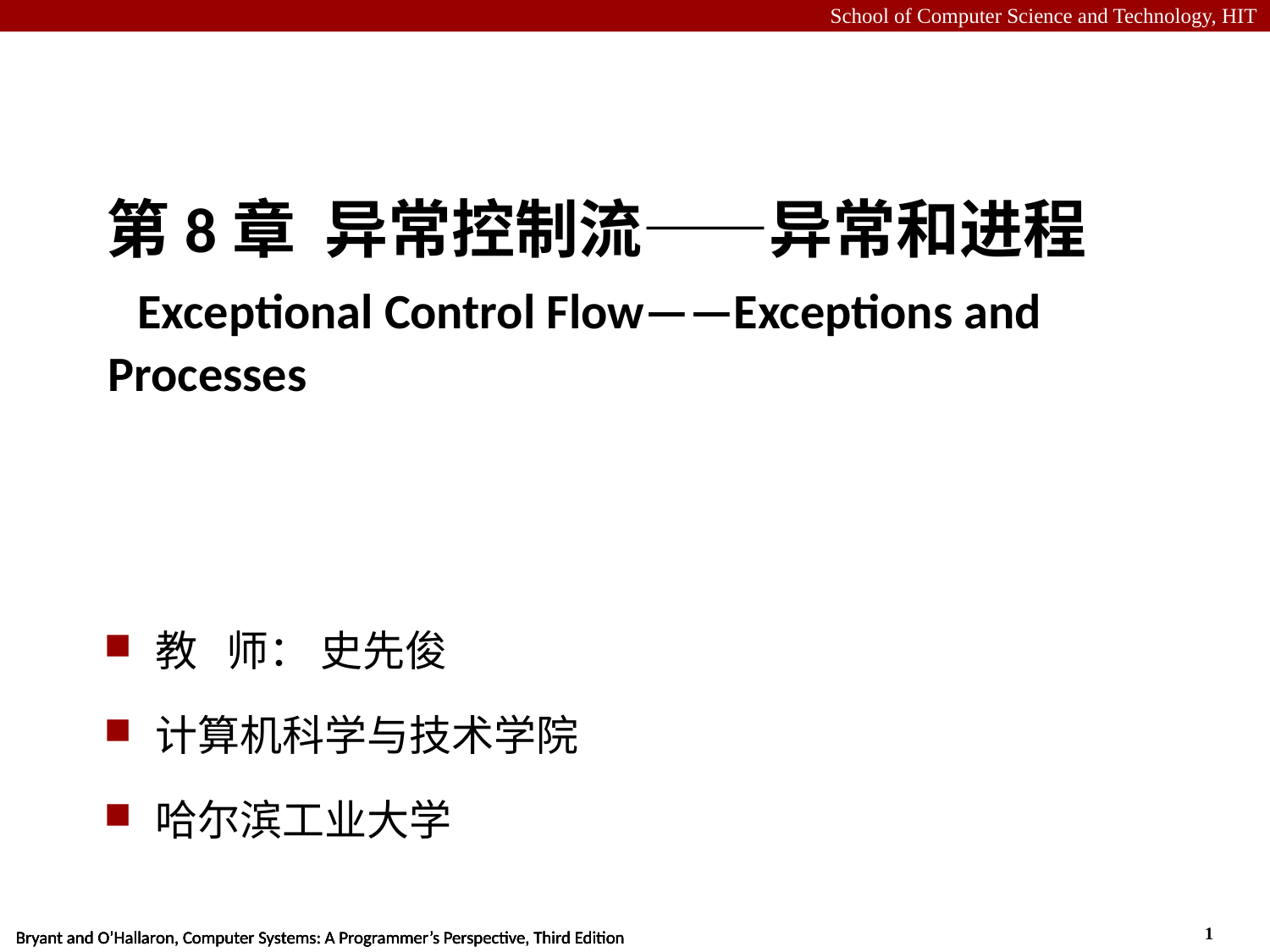

# 第8章  异常控制流——异常和进程 Exceptional Control Flow——Exceptions and Processes
教   师： 史先俊
计算机科学与技术学院
哈尔滨工业大学